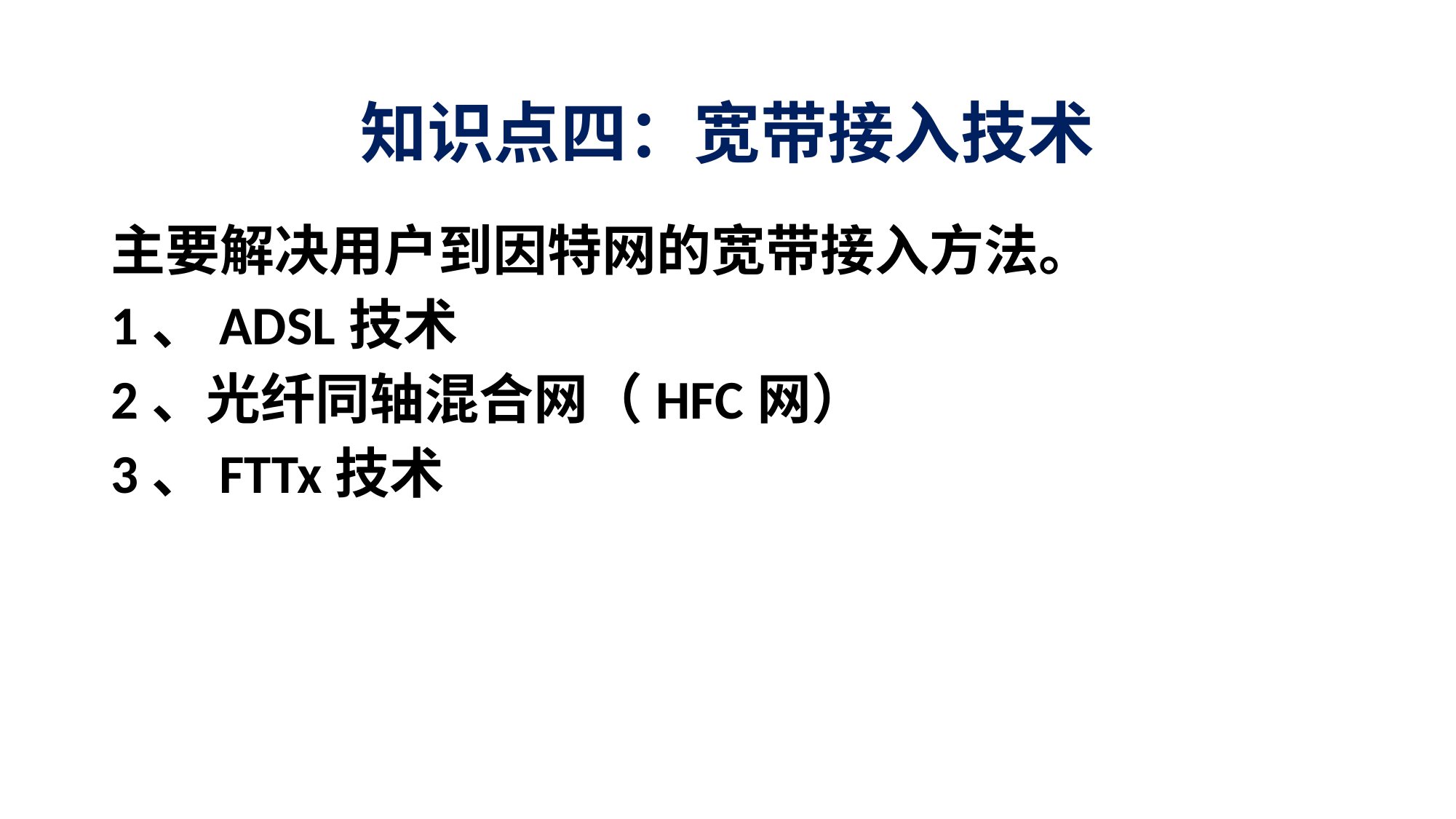

# 知识点四：宽带接入技术
主要解决用户到因特网的宽带接入方法。
1、ADSL技术
2、光纤同轴混合网（HFC网）
3、FTTx技术